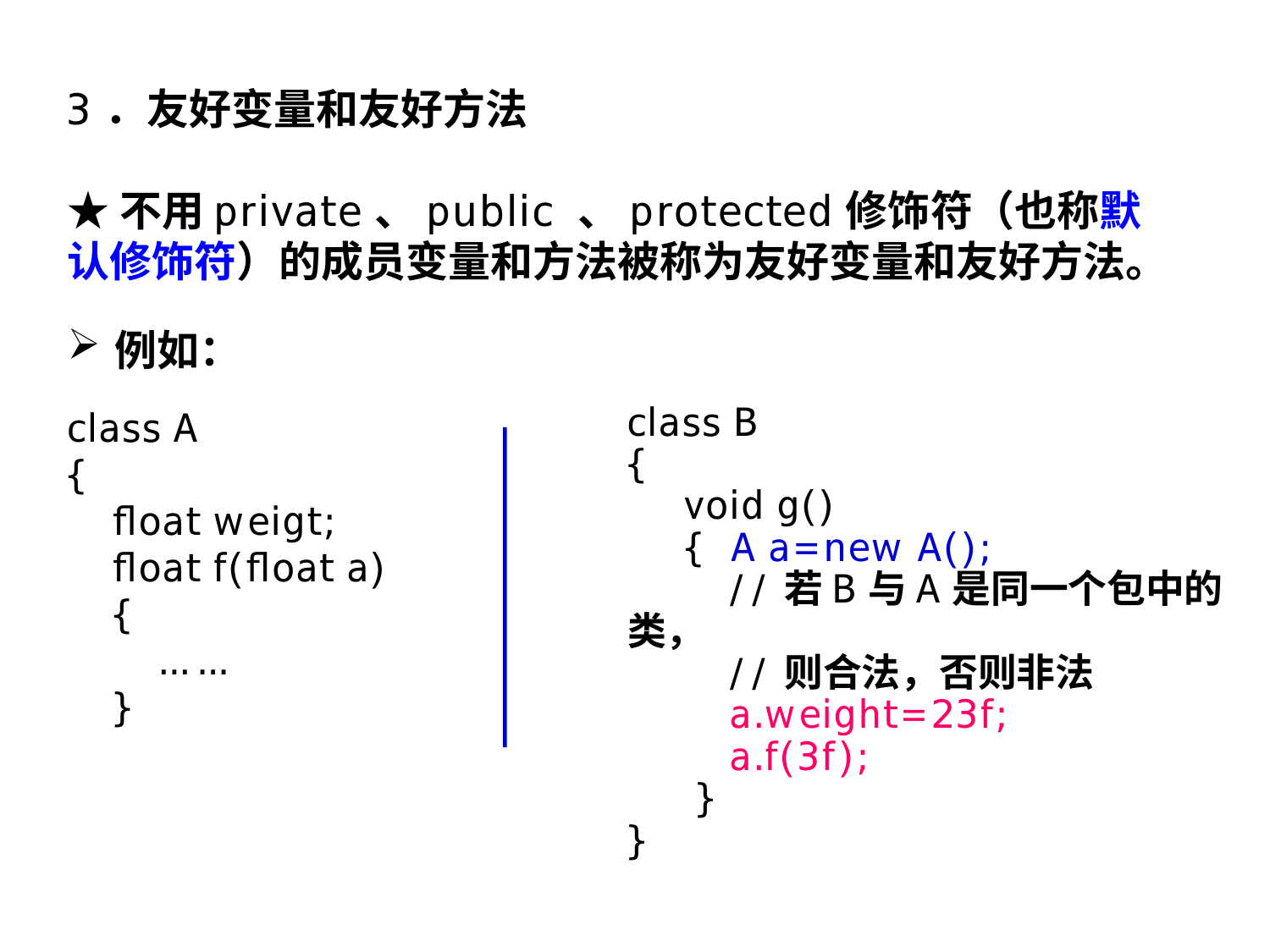

3．友好变量和友好方法

★不用private、public 、protected修饰符（也称默认修饰符）的成员变量和方法被称为友好变量和友好方法。

例如：
class B
{
     void g()
     {  A a=new A();
         //若B与A是同一个包中的类，
         //则合法，否则非法
         a.weight=23f;
         a.f(3f);
      }
}
class A
{
    float weigt;
    float f(float a)
    {
        ……
    }